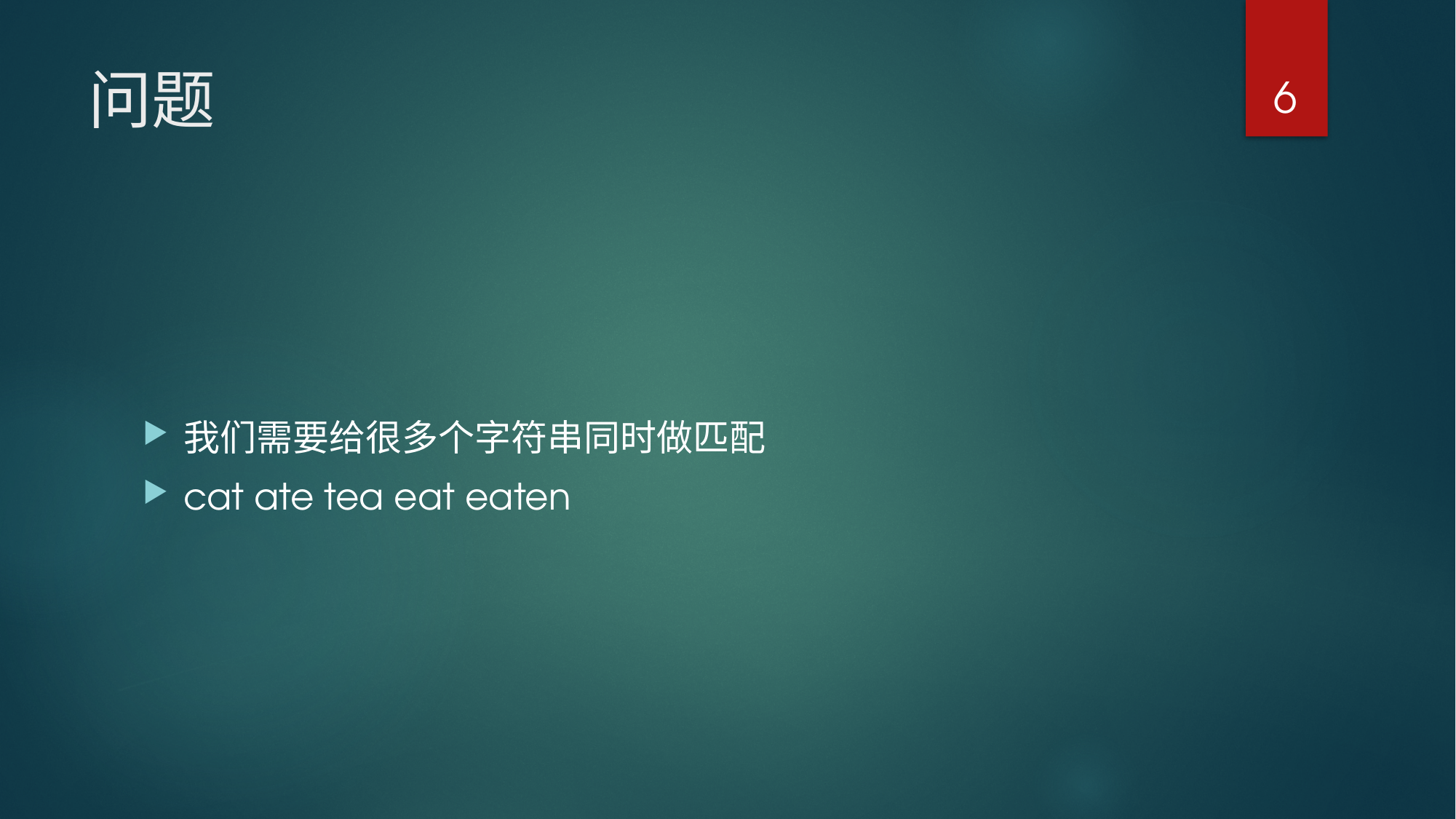

6
# 问题
我们需要给很多个字符串同时做匹配
cat ate tea eat eaten